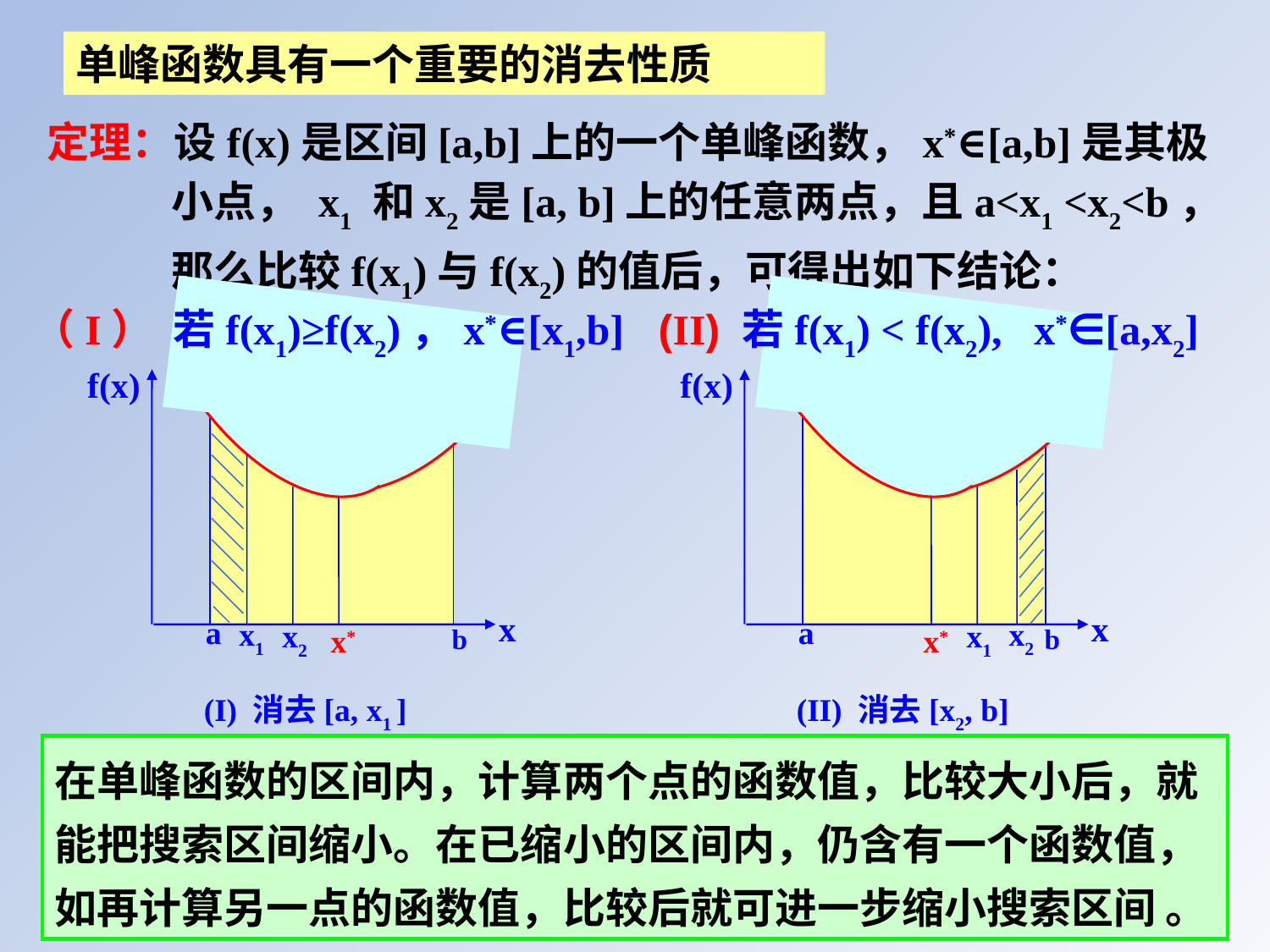

单峰函数具有一个重要的消去性质
定理：设f(x)是区间[a,b]上的一个单峰函数，x*∈[a,b]是其极小点， x1 和x2是[a, b]上的任意两点，且a<x1 <x2<b，那么比较f(x1)与f(x2)的值后，可得出如下结论：
（I）  若f(x1)≥f(x2)，x*∈[x1,b]

(II) 若f(x1) < f(x2),   x*∈[a,x2]

f(x)

x

a
b
f(x)

x

a
b

x1

x2

x2

x1

x*

x*
(I) 消去[a, x1 ]
(II) 消去[x2, b]
在单峰函数的区间内，计算两个点的函数值，比较大小后，就能把搜索区间缩小。在已缩小的区间内，仍含有一个函数值，如再计算另一点的函数值，比较后就可进一步缩小搜索区间 。